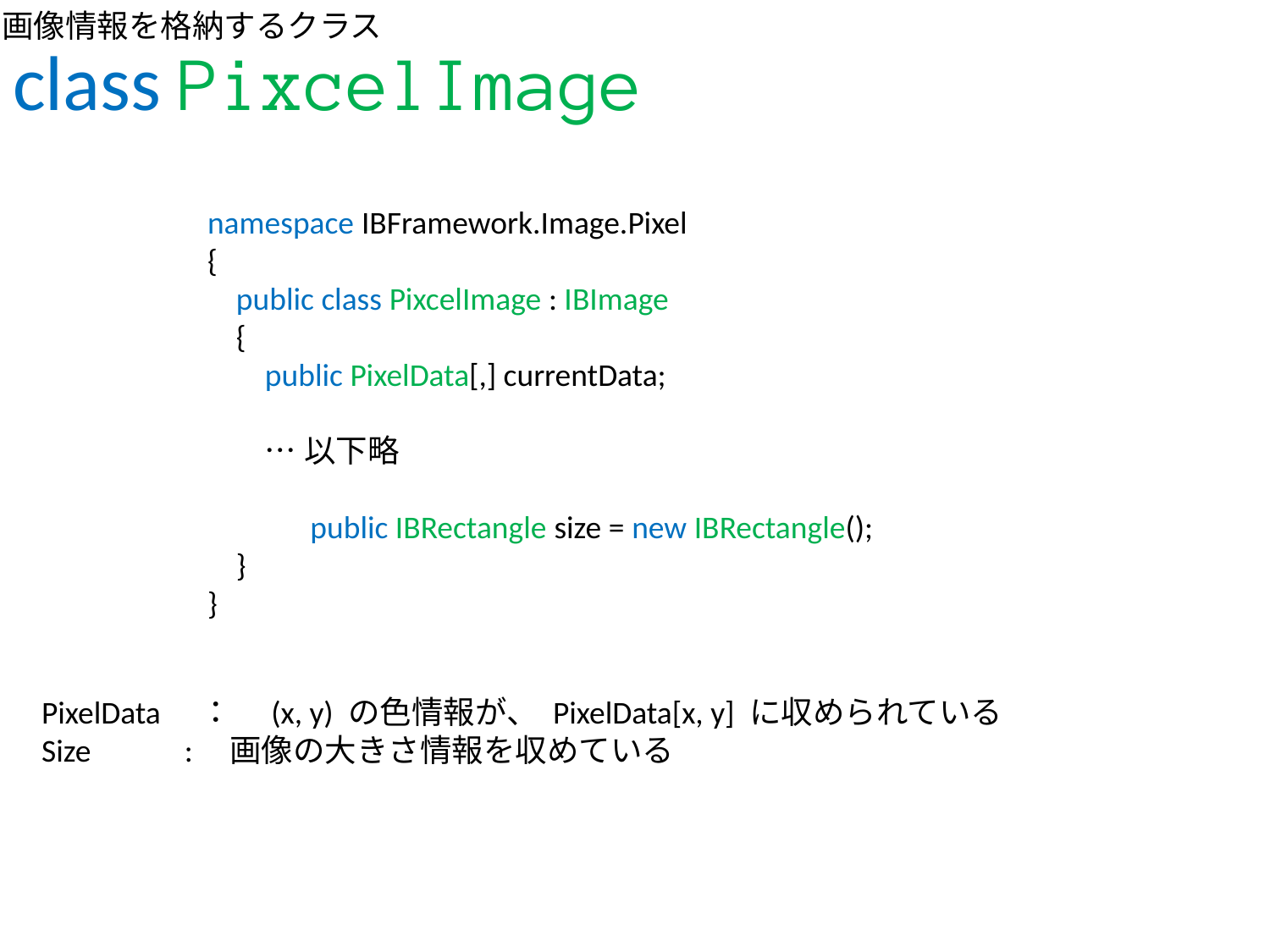

# class PixcelImage
画像情報を格納するクラス
namespace IBFramework.Image.Pixel
{
    public class PixcelImage : IBImage
    {
        public PixelData[,] currentData;

        …以下略

　　　public IBRectangle size = new IBRectangle();
    }
}
PixelData　：　(x, y) の色情報が、 PixelData[x, y] に収められている
Size             :    画像の大きさ情報を収めている